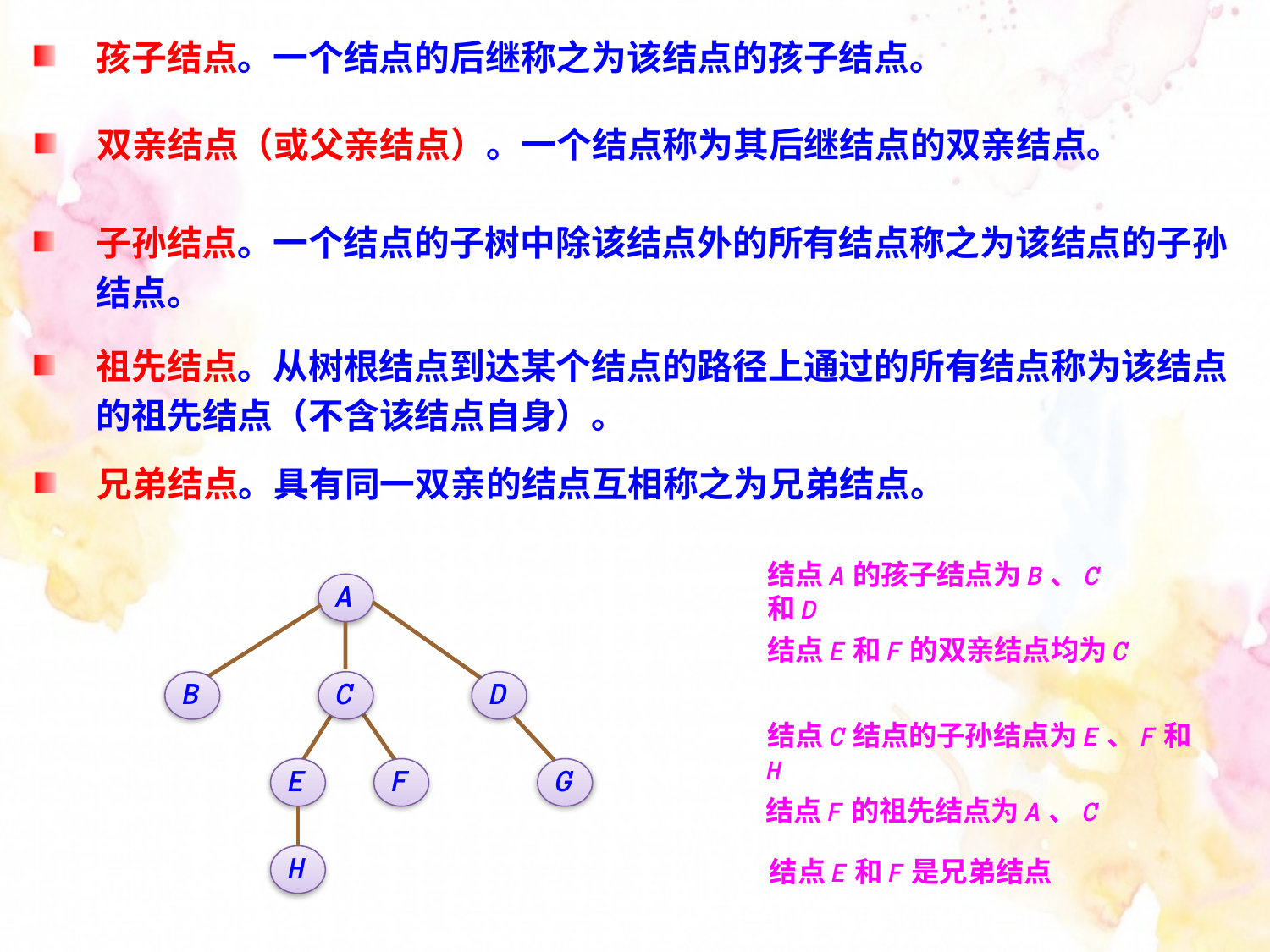

孩子结点。一个结点的后继称之为该结点的孩子结点。
双亲结点（或父亲结点）。一个结点称为其后继结点的双亲结点。
子孙结点。一个结点的子树中除该结点外的所有结点称之为该结点的子孙结点。
祖先结点。从树根结点到达某个结点的路径上通过的所有结点称为该结点的祖先结点（不含该结点自身）。
兄弟结点。具有同一双亲的结点互相称之为兄弟结点。
结点A的孩子结点为B、C和D
A

B
C
D

E
F
G
H
结点E和F的双亲结点均为C
结点C结点的子孙结点为E、F和H
结点F的祖先结点为A、C
结点E和F是兄弟结点